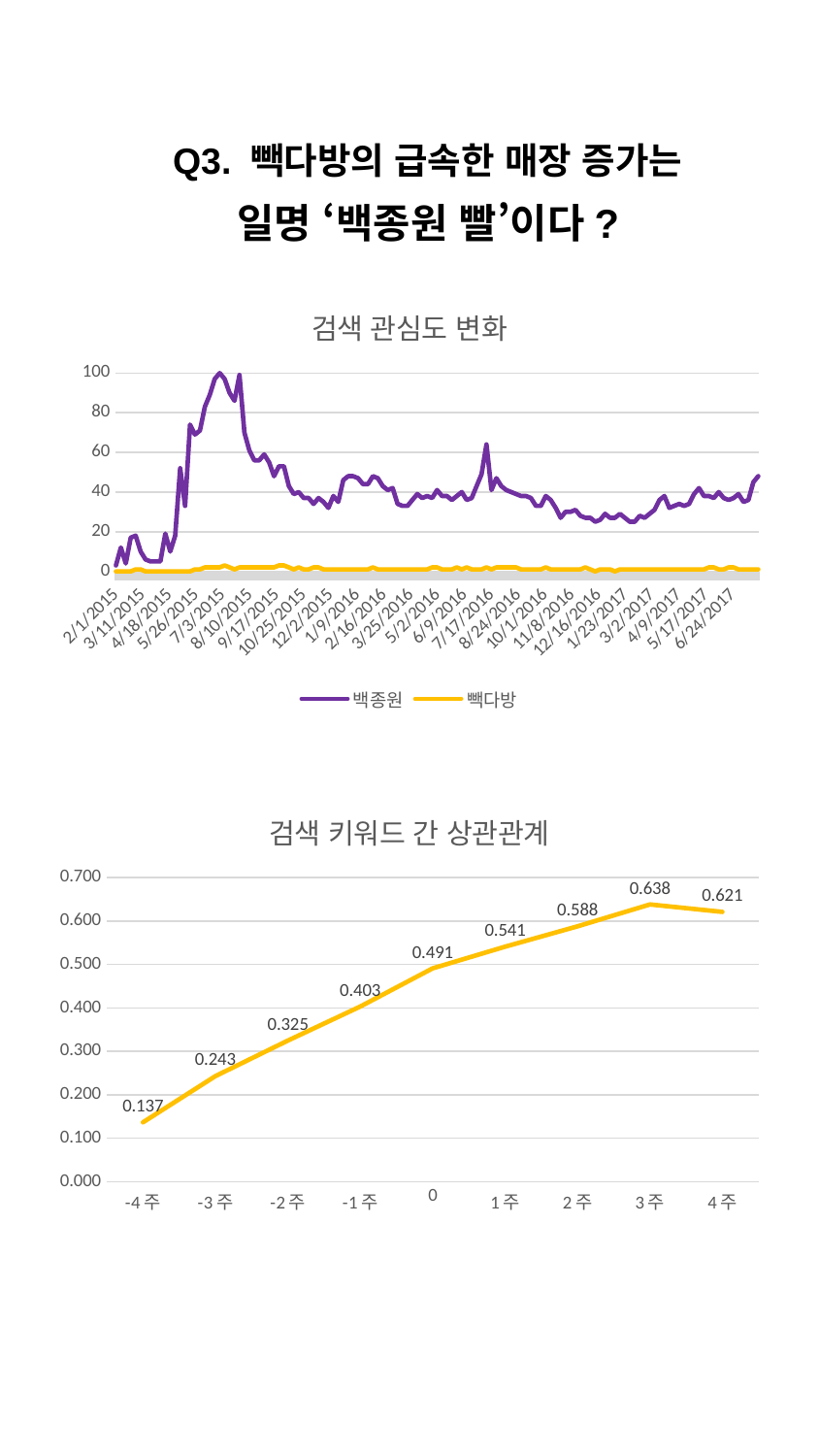

Q3. 빽다방의 급속한 매장 증가는
일명 ‘백종원 빨’이다?

### Chart: 검색 관심도 변화

| Category | 백종원 | 빽다방 |
|---|---|---|
| 42036 | 3.0 | 0.0 |
| 42043 | 12.0 | 0.0 |
| 42050 | 4.0 | 0.0 |
| 42057 | 17.0 | 0.0 |
| 42064 | 18.0 | 1.0 |
| 42071 | 10.0 | 1.0 |
| 42078 | 6.0 | 0.0 |
| 42085 | 5.0 | 0.0 |
| 42092 | 5.0 | 0.0 |
| 42099 | 5.0 | 0.0 |
| 42106 | 19.0 | 0.0 |
| 42113 | 10.0 | 0.0 |
| 42120 | 18.0 | 0.0 |
| 42127 | 52.0 | 0.0 |
| 42134 | 33.0 | 0.0 |
| 42141 | 74.0 | 0.0 |
| 42148 | 69.0 | 1.0 |
| 42155 | 71.0 | 1.0 |
| 42162 | 83.0 | 2.0 |
| 42169 | 89.0 | 2.0 |
| 42176 | 97.0 | 2.0 |
| 42183 | 100.0 | 2.0 |
| 42190 | 97.0 | 3.0 |
| 42197 | 90.0 | 2.0 |
| 42204 | 86.0 | 1.0 |
| 42211 | 99.0 | 2.0 |
| 42218 | 70.0 | 2.0 |
| 42225 | 61.0 | 2.0 |
| 42232 | 56.0 | 2.0 |
| 42239 | 56.0 | 2.0 |
| 42246 | 59.0 | 2.0 |
| 42253 | 55.0 | 2.0 |
| 42260 | 48.0 | 2.0 |
| 42267 | 53.0 | 3.0 |
| 42274 | 53.0 | 3.0 |
| 42281 | 43.0 | 2.0 |
| 42288 | 39.0 | 1.0 |
| 42295 | 40.0 | 2.0 |
| 42302 | 37.0 | 1.0 |
| 42309 | 37.0 | 1.0 |
| 42316 | 34.0 | 2.0 |
| 42323 | 37.0 | 2.0 |
| 42330 | 35.0 | 1.0 |
| 42337 | 32.0 | 1.0 |
| 42344 | 38.0 | 1.0 |
| 42351 | 35.0 | 1.0 |
| 42358 | 46.0 | 1.0 |
| 42365 | 48.0 | 1.0 |
| 42372 | 48.0 | 1.0 |
| 42379 | 47.0 | 1.0 |
| 42386 | 44.0 | 1.0 |
| 42393 | 44.0 | 1.0 |
| 42400 | 48.0 | 2.0 |
| 42407 | 47.0 | 1.0 |
| 42414 | 43.0 | 1.0 |
| 42421 | 41.0 | 1.0 |
| 42428 | 42.0 | 1.0 |
| 42435 | 34.0 | 1.0 |
| 42442 | 33.0 | 1.0 |
| 42449 | 33.0 | 1.0 |
| 42456 | 36.0 | 1.0 |
| 42463 | 39.0 | 1.0 |
| 42470 | 37.0 | 1.0 |
| 42477 | 38.0 | 1.0 |
| 42484 | 37.0 | 2.0 |
| 42491 | 41.0 | 2.0 |
| 42498 | 38.0 | 1.0 |
| 42505 | 38.0 | 1.0 |
| 42512 | 36.0 | 1.0 |
| 42519 | 38.0 | 2.0 |
| 42526 | 40.0 | 1.0 |
| 42533 | 36.0 | 2.0 |
| 42540 | 37.0 | 1.0 |
| 42547 | 43.0 | 1.0 |
| 42554 | 49.0 | 1.0 |
| 42561 | 64.0 | 2.0 |
| 42568 | 41.0 | 1.0 |
| 42575 | 47.0 | 2.0 |
| 42582 | 43.0 | 2.0 |
| 42589 | 41.0 | 2.0 |
| 42596 | 40.0 | 2.0 |
| 42603 | 39.0 | 2.0 |
| 42610 | 38.0 | 1.0 |
| 42617 | 38.0 | 1.0 |
| 42624 | 37.0 | 1.0 |
| 42631 | 33.0 | 1.0 |
| 42638 | 33.0 | 1.0 |
| 42645 | 38.0 | 2.0 |
| 42652 | 36.0 | 1.0 |
| 42659 | 32.0 | 1.0 |
| 42666 | 27.0 | 1.0 |
| 42673 | 30.0 | 1.0 |
| 42680 | 30.0 | 1.0 |
| 42687 | 31.0 | 1.0 |
| 42694 | 28.0 | 1.0 |
| 42701 | 27.0 | 2.0 |
| 42708 | 27.0 | 1.0 |
| 42715 | 25.0 | 0.0 |
| 42722 | 26.0 | 1.0 |
| 42729 | 29.0 | 1.0 |
| 42736 | 27.0 | 1.0 |
| 42743 | 27.0 | 0.0 |
| 42750 | 29.0 | 1.0 |
| 42757 | 27.0 | 1.0 |
| 42764 | 25.0 | 1.0 |
| 42771 | 25.0 | 1.0 |
| 42778 | 28.0 | 1.0 |
| 42785 | 27.0 | 1.0 |
| 42792 | 29.0 | 1.0 |
| 42799 | 31.0 | 1.0 |
| 42806 | 36.0 | 1.0 |
| 42813 | 38.0 | 1.0 |
| 42820 | 32.0 | 1.0 |
| 42827 | 33.0 | 1.0 |
| 42834 | 34.0 | 1.0 |
| 42841 | 33.0 | 1.0 |
| 42848 | 34.0 | 1.0 |
| 42855 | 39.0 | 1.0 |
| 42862 | 42.0 | 1.0 |
| 42869 | 38.0 | 1.0 |
| 42876 | 38.0 | 2.0 |
| 42883 | 37.0 | 2.0 |
| 42890 | 40.0 | 1.0 |
| 42897 | 37.0 | 1.0 |
| 42904 | 36.0 | 2.0 |
| 42911 | 37.0 | 2.0 |
| 42918 | 39.0 | 1.0 |
| 42925 | 35.0 | 1.0 |
| 42932 | 36.0 | 1.0 |
| 42939 | 45.0 | 1.0 |
| 42946 | 48.0 | 1.0 |

### Chart: 검색 키워드 간 상관관계

| Category |  |
|---|---|
| -4주 | 0.13675744042134425 |
| -3주 | 0.24308495465005572 |
| -2주 | 0.32479485266317004 |
| -1주 | 0.4031834290538311 |
| 0 | 0.4911518653135076 |
| 1주 | 0.5409685647573742 |
| 2주 | 0.5878725389076983 |
| 3주 | 0.6382493903597263 |
| 4주 | 0.6210383152348287 |